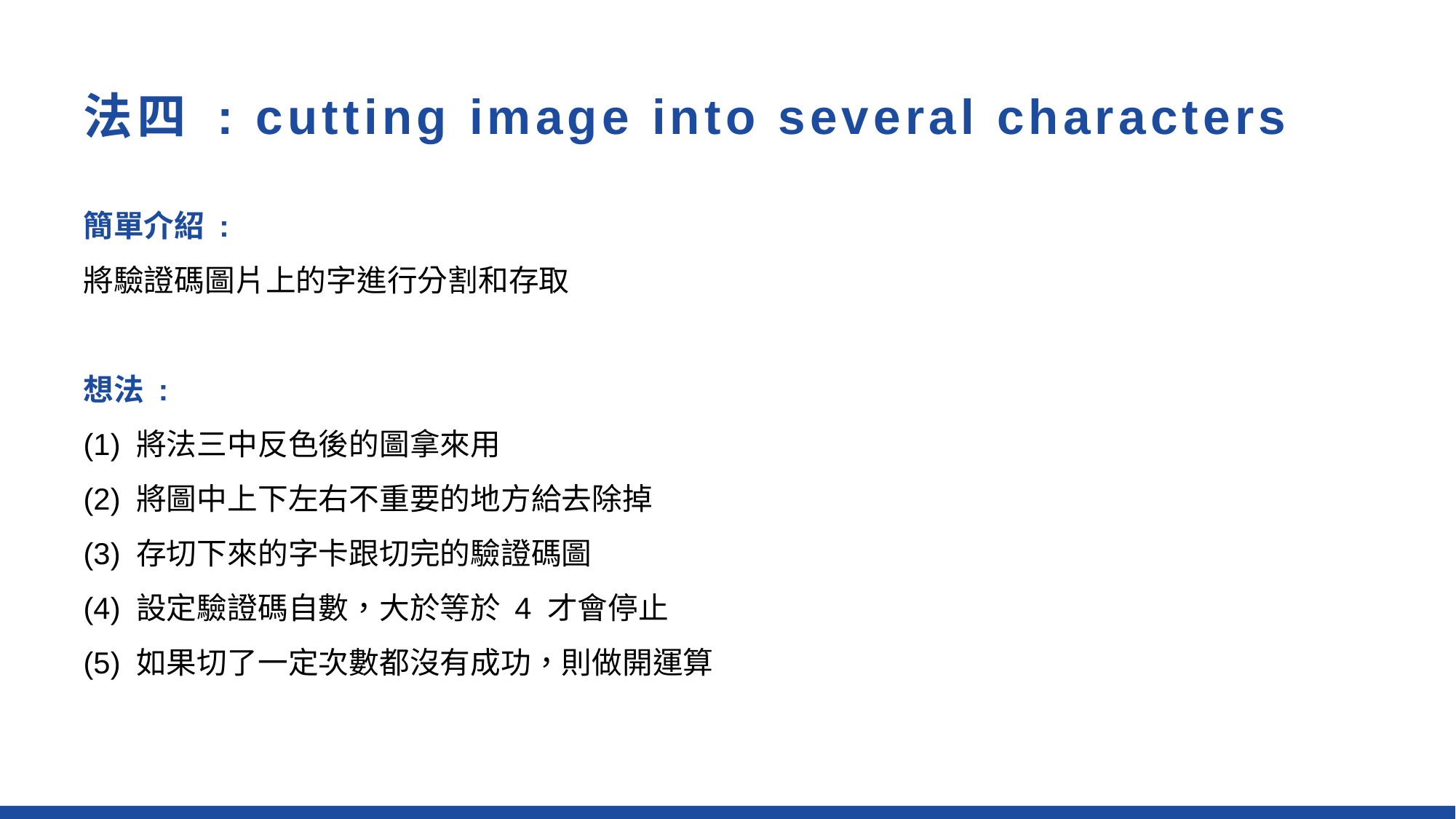

# 法四 : cutting image into several characters
簡單介紹 :
將驗證碼圖片上的字進行分割和存取

想法 :
(1) 將法三中反色後的圖拿來用
(2) 將圖中上下左右不重要的地方給去除掉
(3) 存切下來的字卡跟切完的驗證碼圖
(4) 設定驗證碼自數，大於等於 4 才會停止
(5) 如果切了一定次數都沒有成功，則做開運算